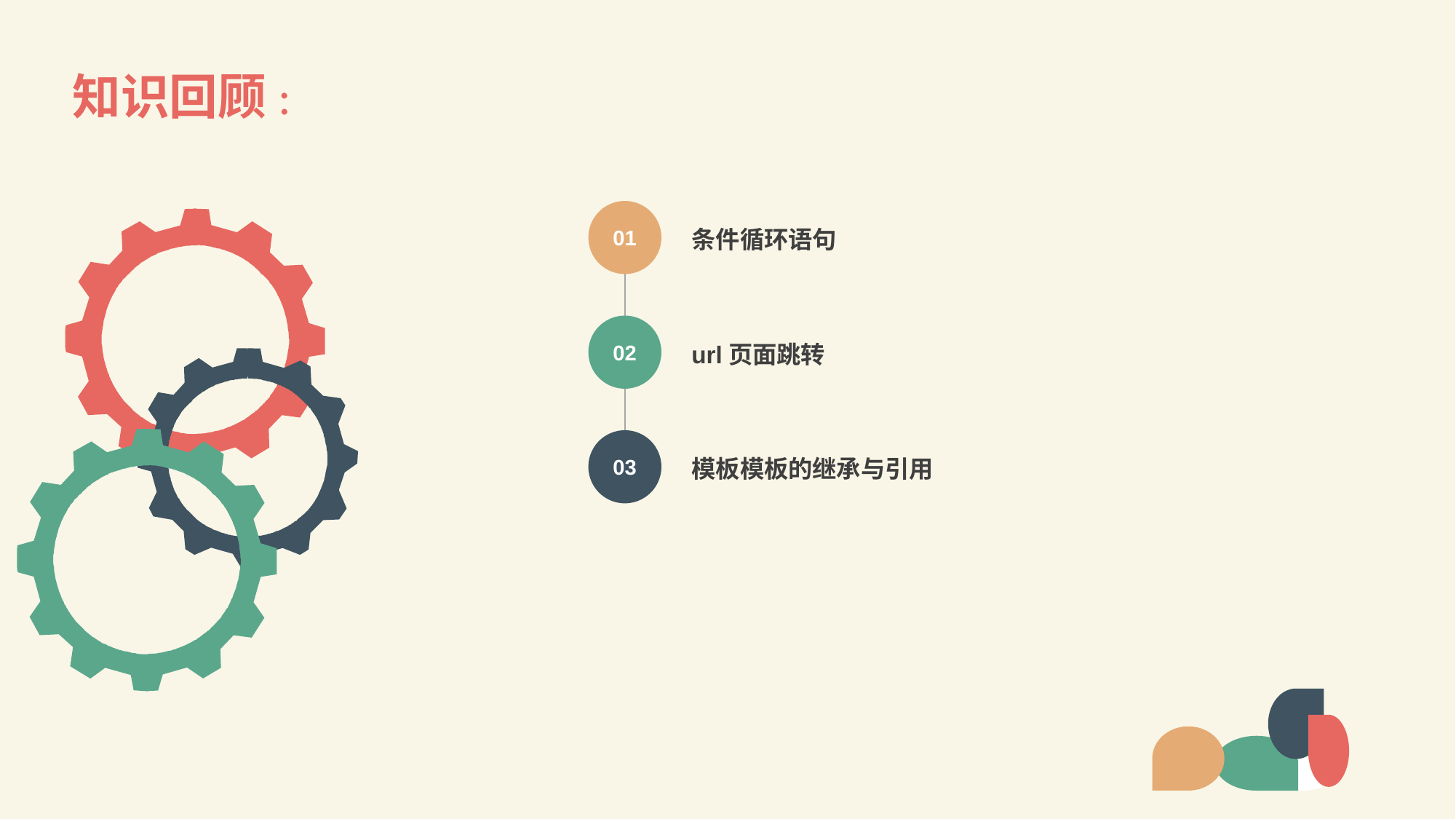

# 知识回顾:

01

条件循环语句

02
url页面跳转

03
模板模板的继承与引用

LOREM